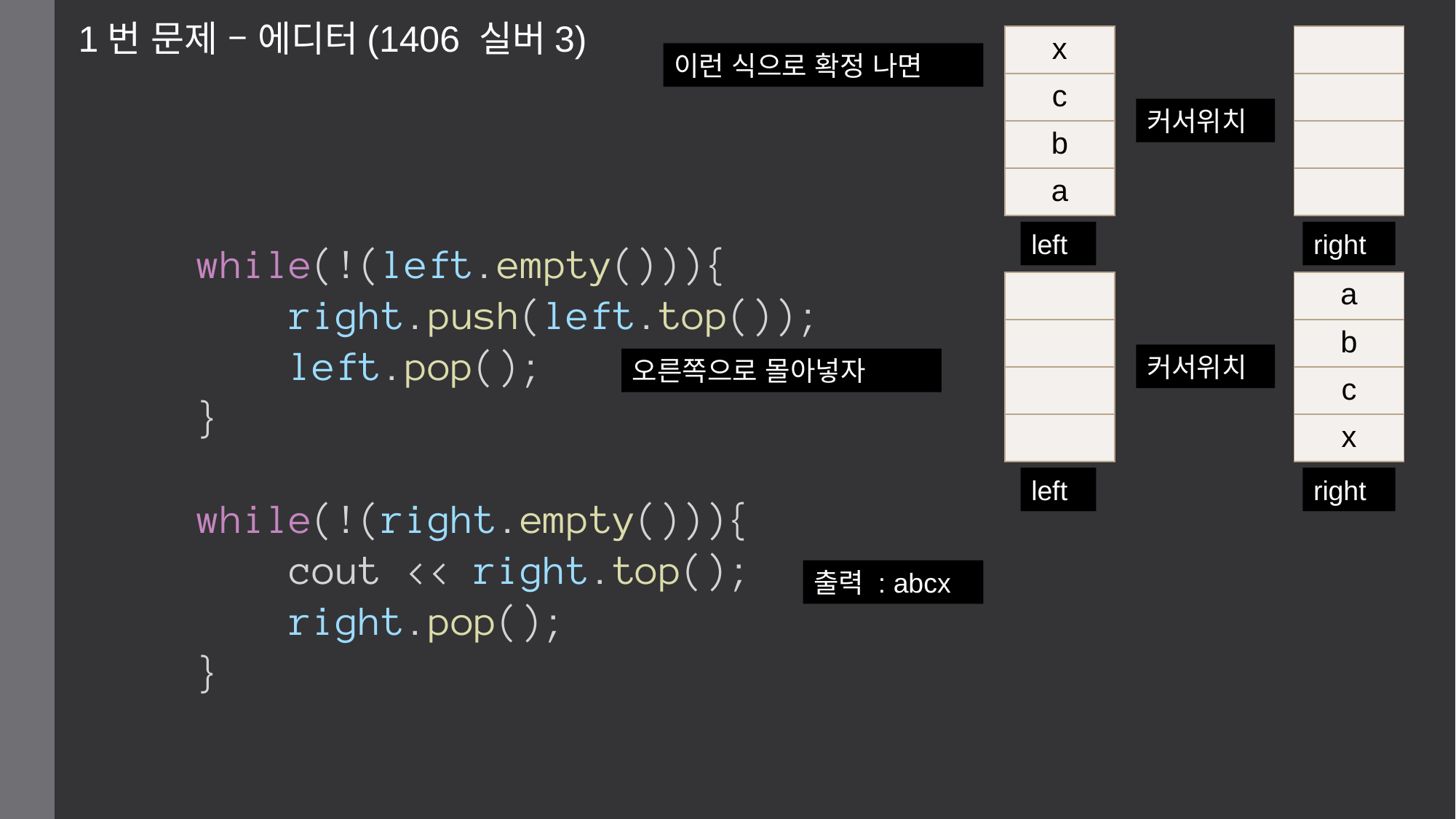

1번 문제 – 에디터(1406 실버3)
| x |
| --- |
| c |
| b |
| a |
|  |
| --- |
|  |
|  |
|  |
이런 식으로 확정 나면
커서위치
left
right
    while(!(left.empty())){
        right.push(left.top());
        left.pop();
    }

    while(!(right.empty())){
        cout << right.top();
        right.pop();
    }
|  |
| --- |
|  |
|  |
|  |
| a |
| --- |
| b |
| c |
| x |
커서위치
오른쪽으로 몰아넣자
left
right
출력 : abcx